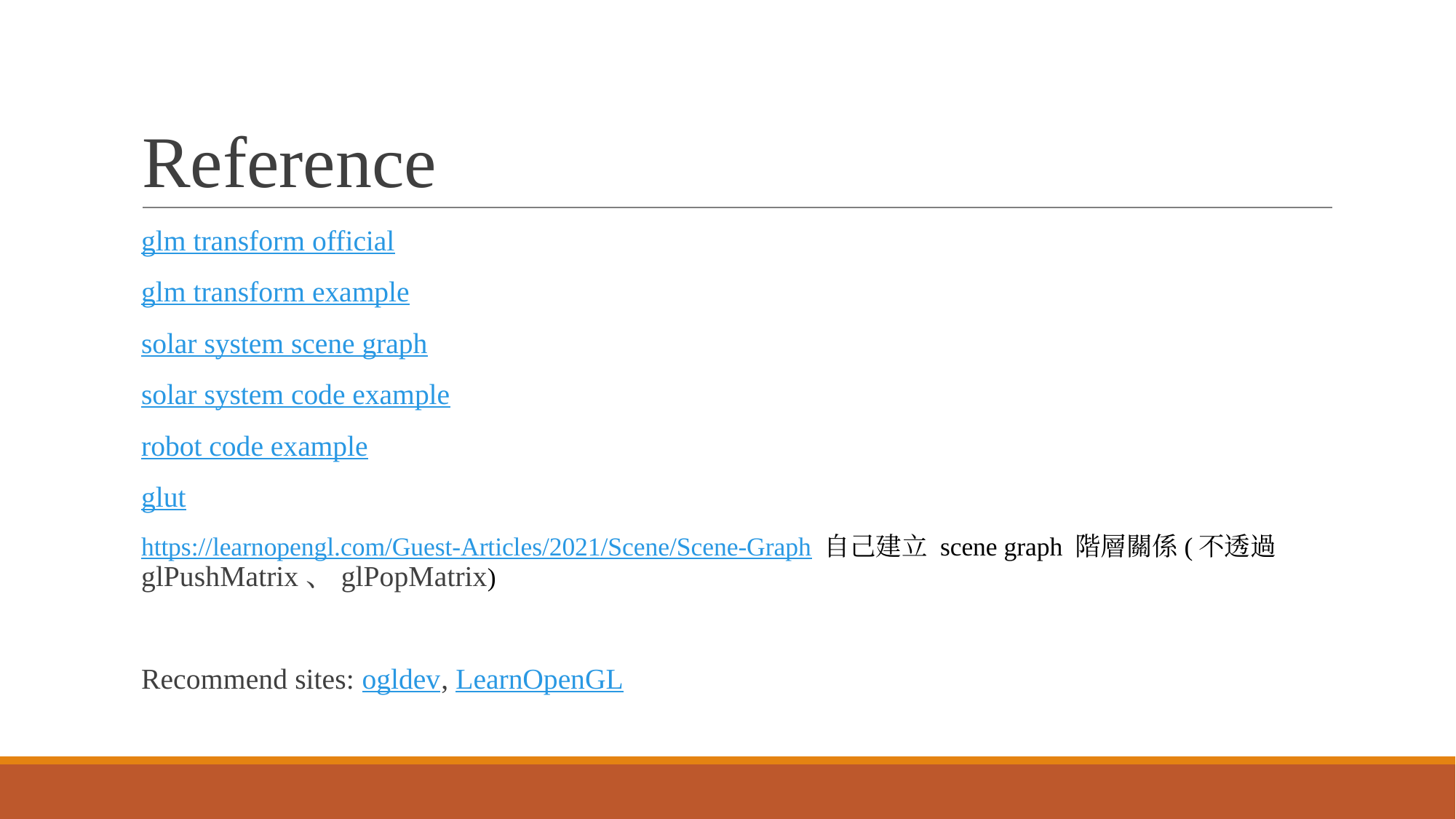

# Reference
glm transform official
glm transform example
solar system scene graph
solar system code example
robot code example
glut
https://learnopengl.com/Guest-Articles/2021/Scene/Scene-Graph 自己建立 scene graph 階層關係(不透過 glPushMatrix、glPopMatrix)

Recommend sites: ogldev, LearnOpenGL